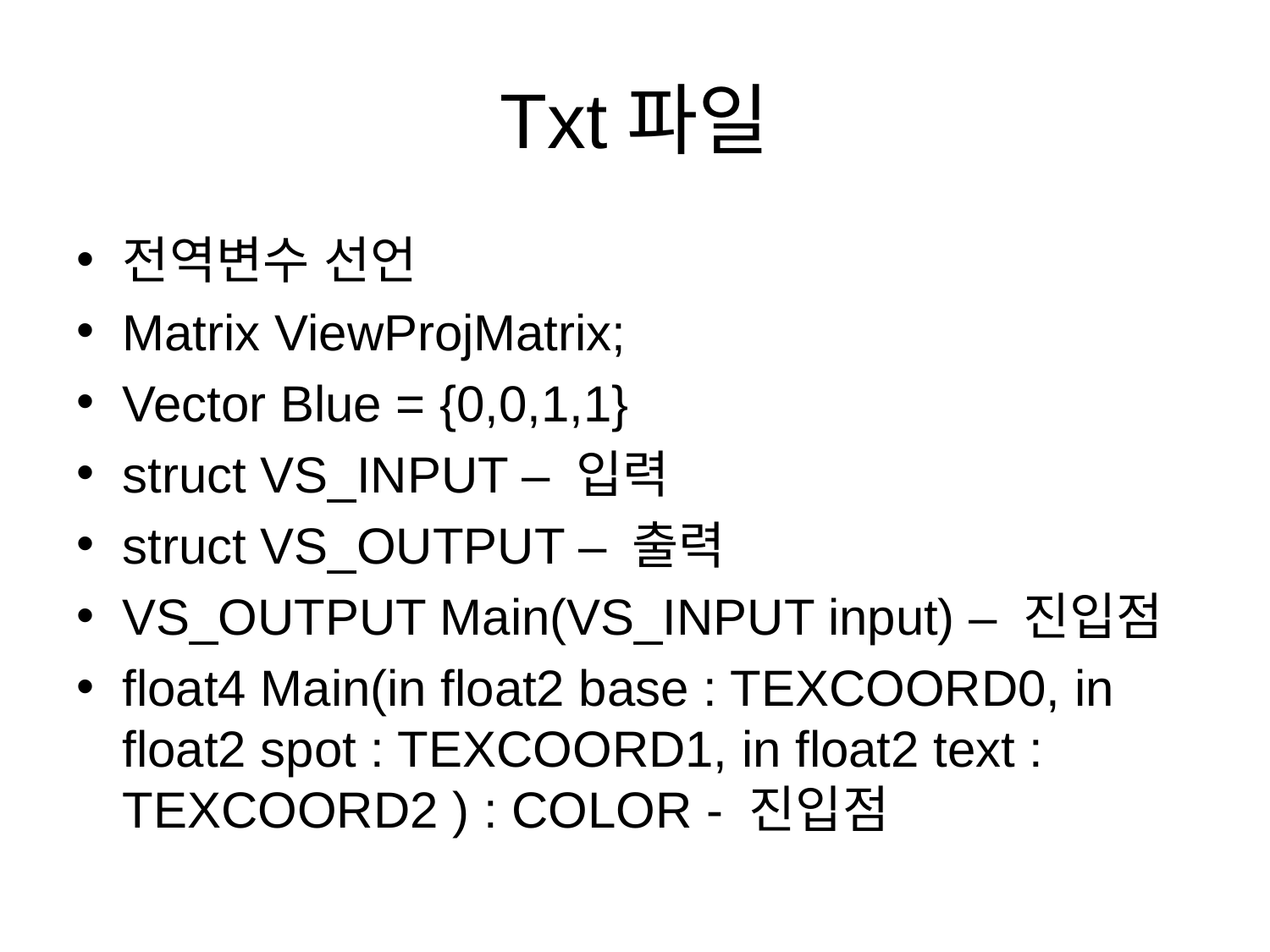

# Txt파일
전역변수 선언
Matrix ViewProjMatrix;
Vector Blue = {0,0,1,1}
struct VS_INPUT – 입력
struct VS_OUTPUT – 출력
VS_OUTPUT Main(VS_INPUT input) – 진입점
float4 Main(in float2 base : TEXCOORD0, in float2 spot : TEXCOORD1, in float2 text : TEXCOORD2 ) : COLOR - 진입점